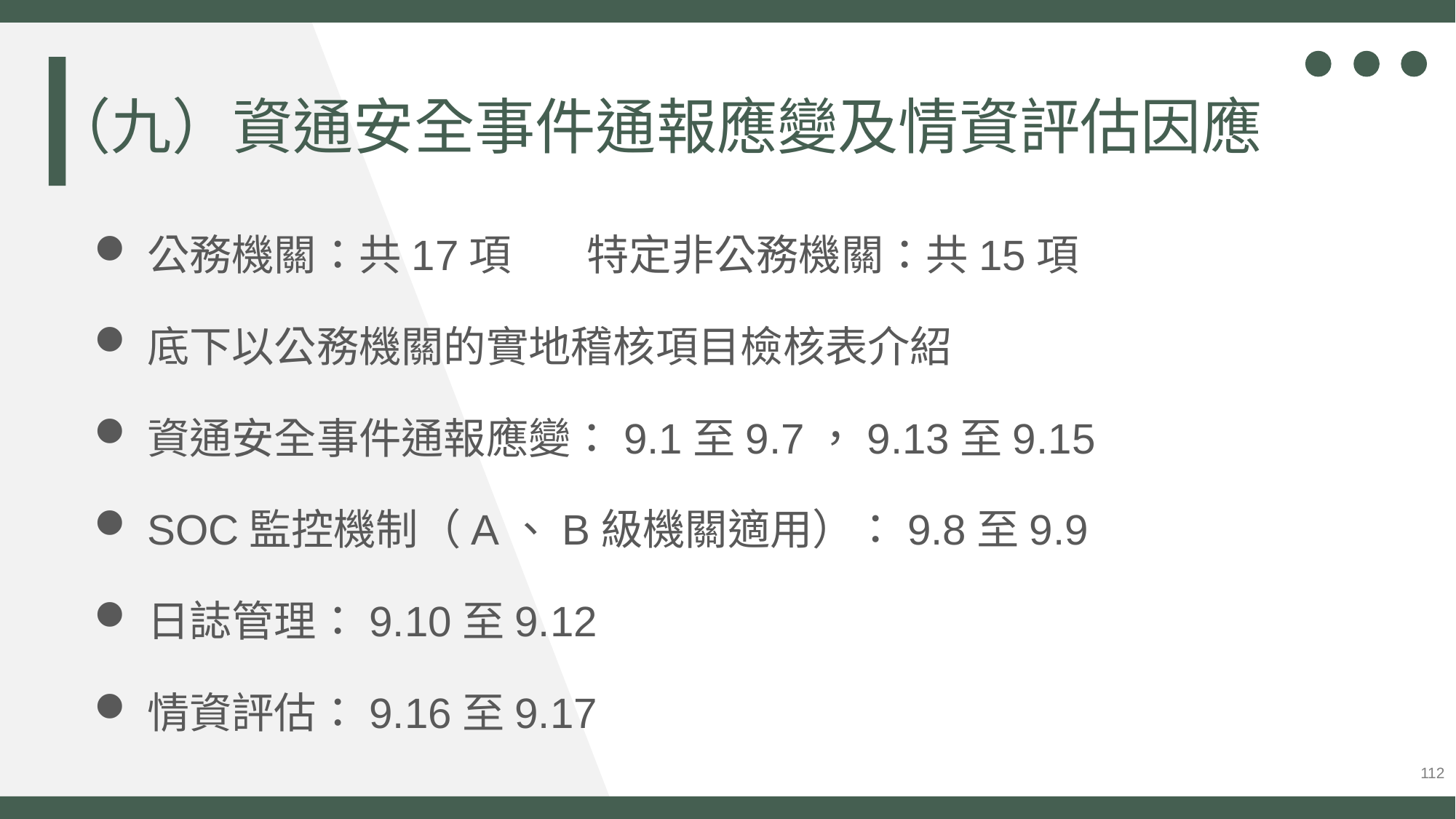

（九）資通安全事件通報應變及情資評估因應
公務機關：共17項        特定非公務機關：共15項
底下以公務機關的實地稽核項目檢核表介紹
資通安全事件通報應變：9.1至9.7，9.13至9.15
SOC監控機制（A、B級機關適用）：9.8至9.9
日誌管理：9.10至9.12
情資評估：9.16至9.17
112